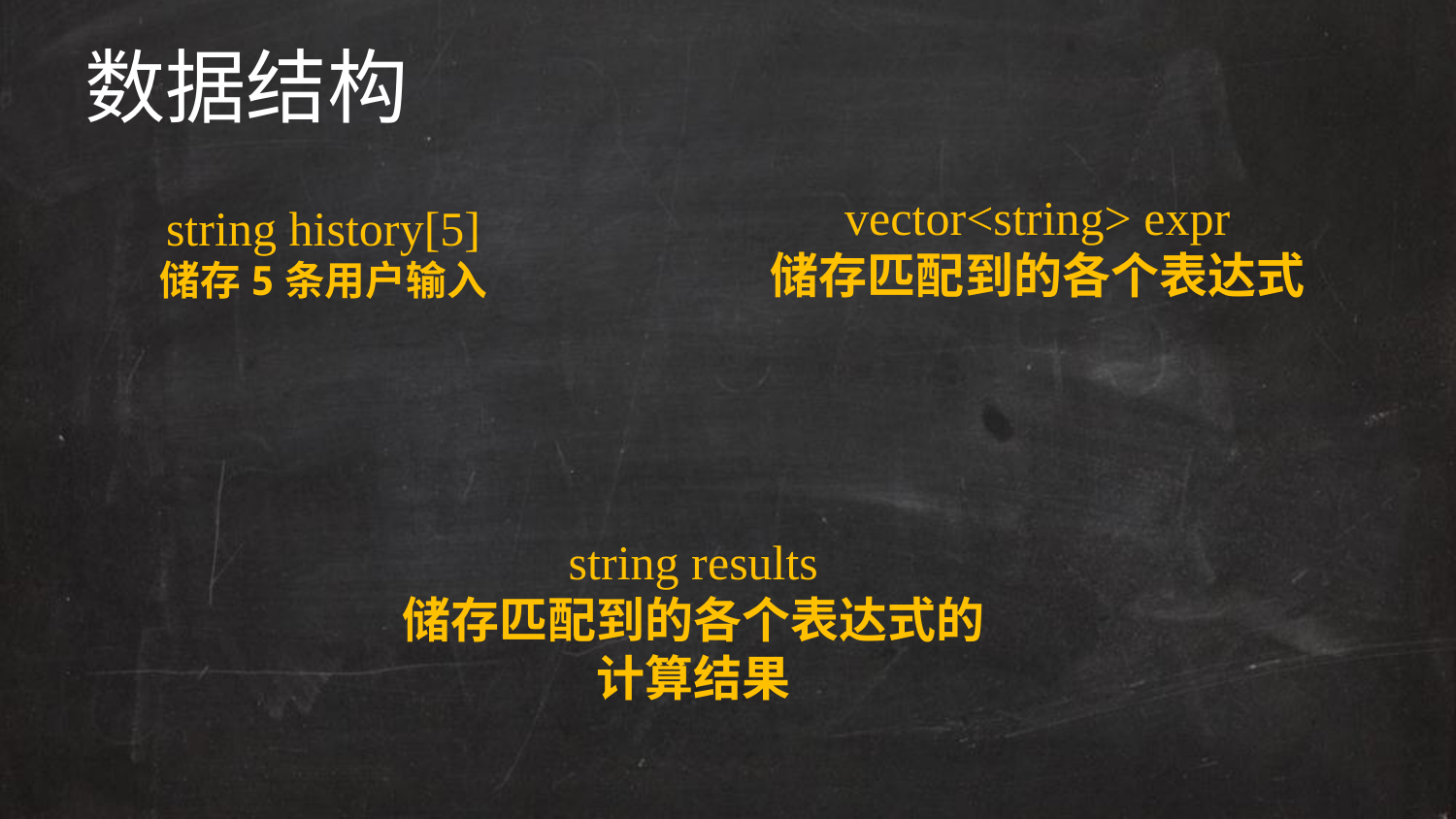

数据结构
vector<string> expr
储存匹配到的各个表达式
string history[5]
储存5条用户输入
string results
储存匹配到的各个表达式的计算结果